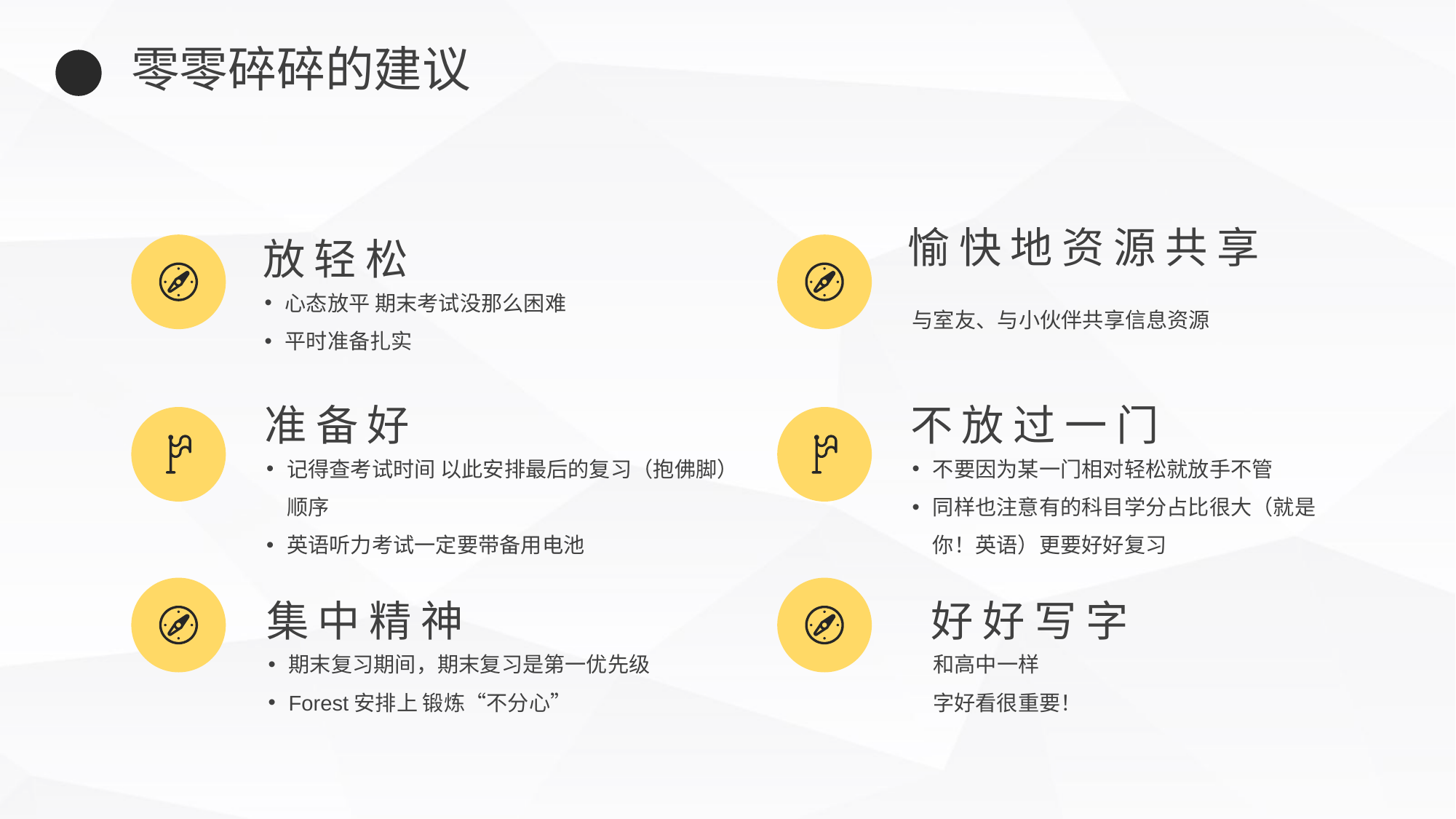

零零碎碎的建议

愉快地资源共享
放轻松

心态放平 期末考试没那么困难
平时准备扎实
与室友、与小伙伴共享信息资源
准备好
不放过一门

记得查考试时间 以此安排最后的复习（抱佛脚）顺序
英语听力考试一定要带备用电池
不要因为某一门相对轻松就放手不管
同样也注意有的科目学分占比很大（就是你！英语）更要好好复习

集中精神
好好写字
期末复习期间，期末复习是第一优先级
Forest安排上 锻炼“不分心”
和高中一样
字好看很重要！